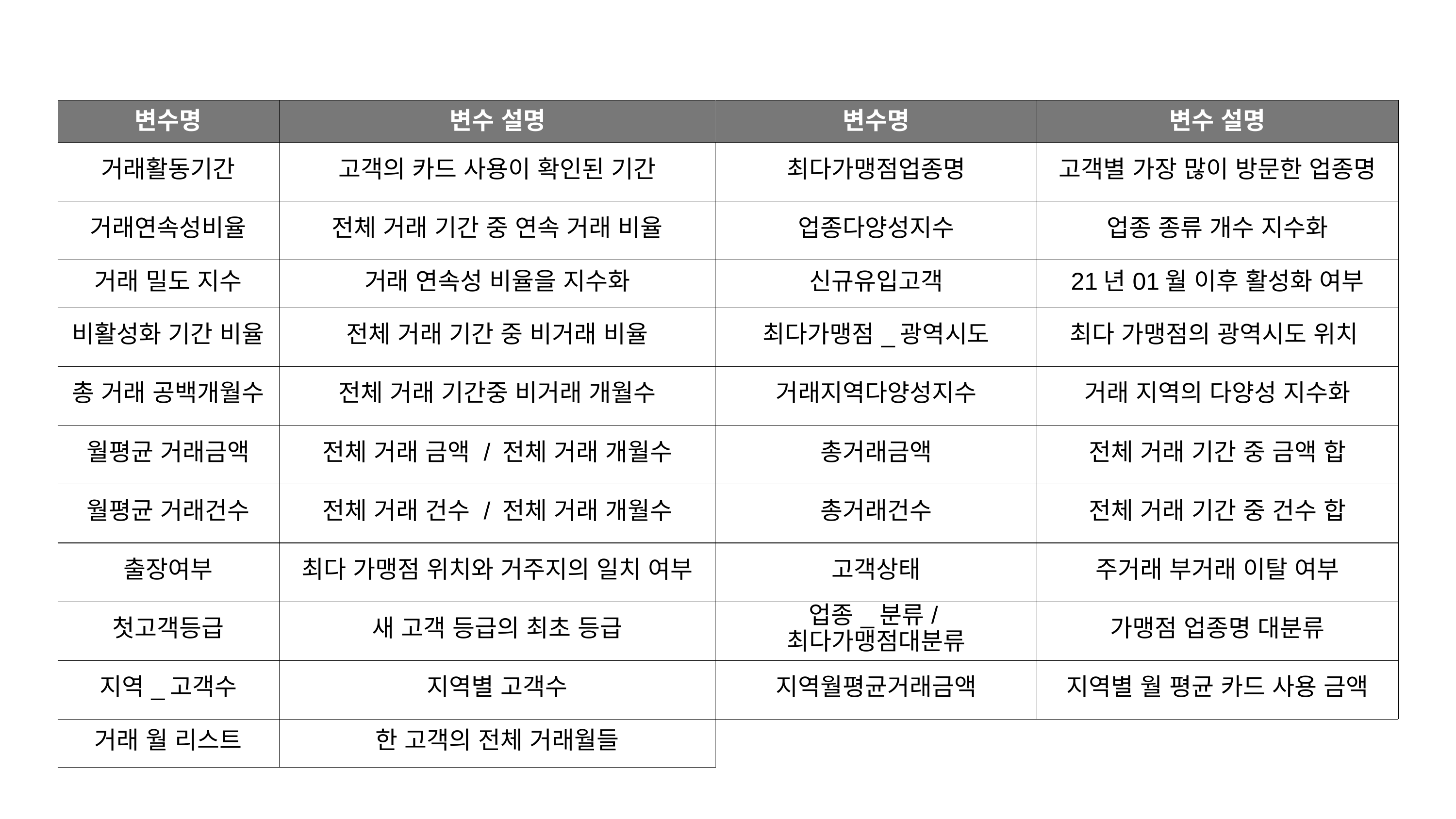

| 변수명 | 변수 설명 | 변수명 | 변수 설명 |
| --- | --- | --- | --- |
| 거래활동기간 | 고객의 카드 사용이 확인된 기간 | 최다가맹점업종명 | 고객별 가장 많이 방문한 업종명 |
| 거래연속성비율 | 전체 거래 기간 중 연속 거래 비율 | 업종다양성지수 | 업종 종류 개수 지수화 |
| 거래 밀도 지수 | 거래 연속성 비율을 지수화 | 신규유입고객 | 21년01월 이후 활성화 여부 |
| 비활성화 기간 비율 | 전체 거래 기간 중 비거래 비율 | 최다가맹점\_광역시도 | 최다 가맹점의 광역시도 위치 |
| 총 거래 공백개월수 | 전체 거래 기간중 비거래 개월수 | 거래지역다양성지수 | 거래 지역의 다양성 지수화 |
| 월평균 거래금액 | 전체 거래 금액 / 전체 거래 개월수 | 총거래금액 | 전체 거래 기간 중 금액 합 |
| 월평균 거래건수 | 전체 거래 건수 / 전체 거래 개월수 | 총거래건수 | 전체 거래 기간 중 건수 합 |
| 출장여부 | 최다 가맹점 위치와 거주지의 일치 여부 | 고객상태 | 주거래 부거래 이탈 여부 |
| 첫고객등급 | 새 고객 등급의 최초 등급 | 업종\_분류/최다가맹점대분류 | 가맹점 업종명 대분류 |
| 지역\_고객수 | 지역별 고객수 | 지역월평균거래금액 | 지역별 월 평균 카드 사용 금액 |
| 거래 월 리스트 | 한 고객의 전체 거래월들 |  |  |